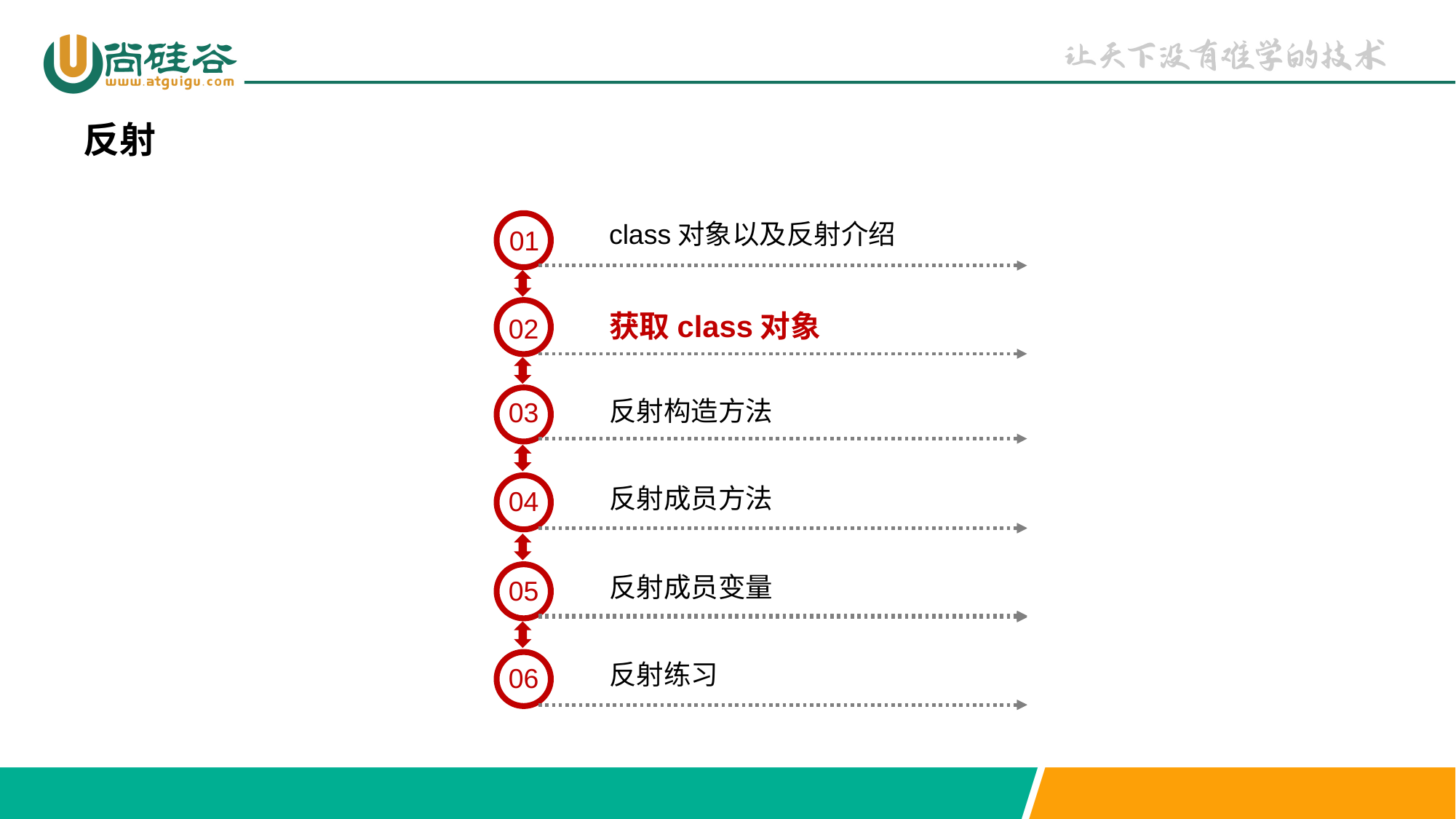

反射

class对象以及反射介绍
01

获取class对象
02

反射构造方法
03

反射成员方法
04

反射成员变量
05

反射练习
06